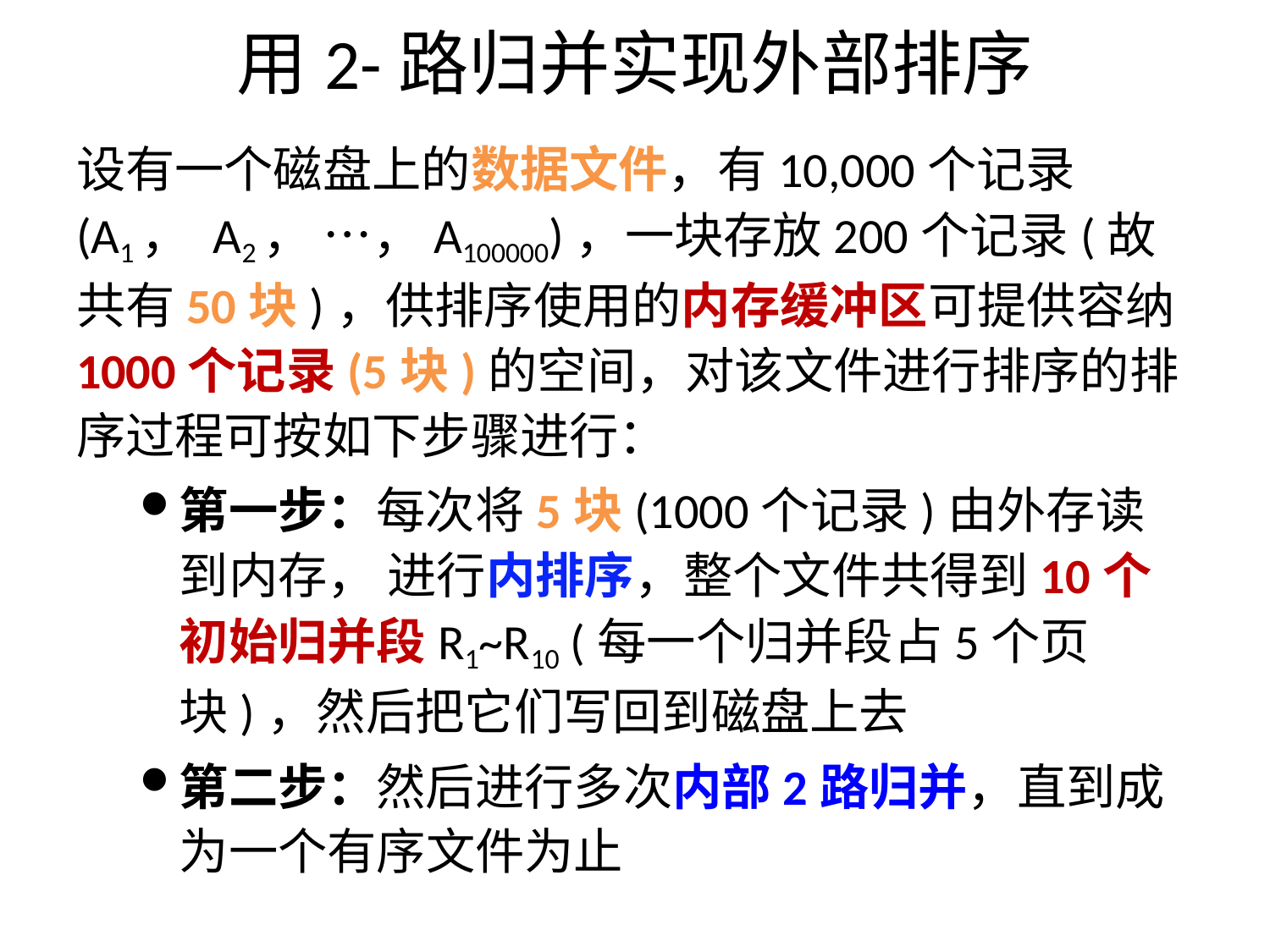

# 用2-路归并实现外部排序
设有一个磁盘上的数据文件，有10,000个记录(A1， A2， …，A100000)，一块存放200个记录(故共有50块)，供排序使用的内存缓冲区可提供容纳1000个记录(5块)的空间，对该文件进行排序的排序过程可按如下步骤进行：
第一步：每次将5块(1000个记录)由外存读到内存， 进行内排序，整个文件共得到10个初始归并段R1~R10 (每一个归并段占5个页块)，然后把它们写回到磁盘上去
第二步：然后进行多次内部2路归并，直到成为一个有序文件为止